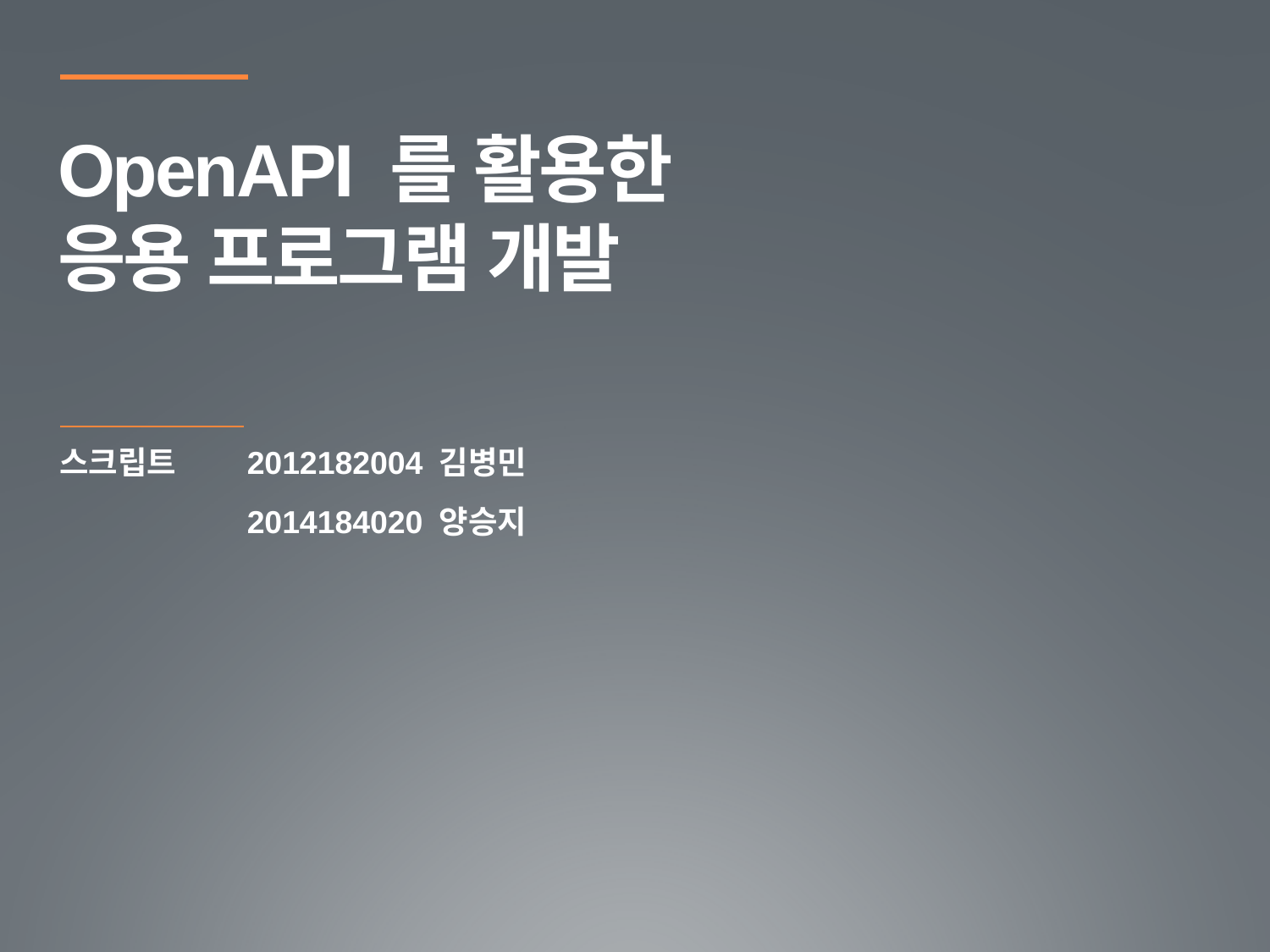

OpenAPI 를 활용한
응용 프로그램 개발
2012182004 김병민
스크립트
2014184020 양승지